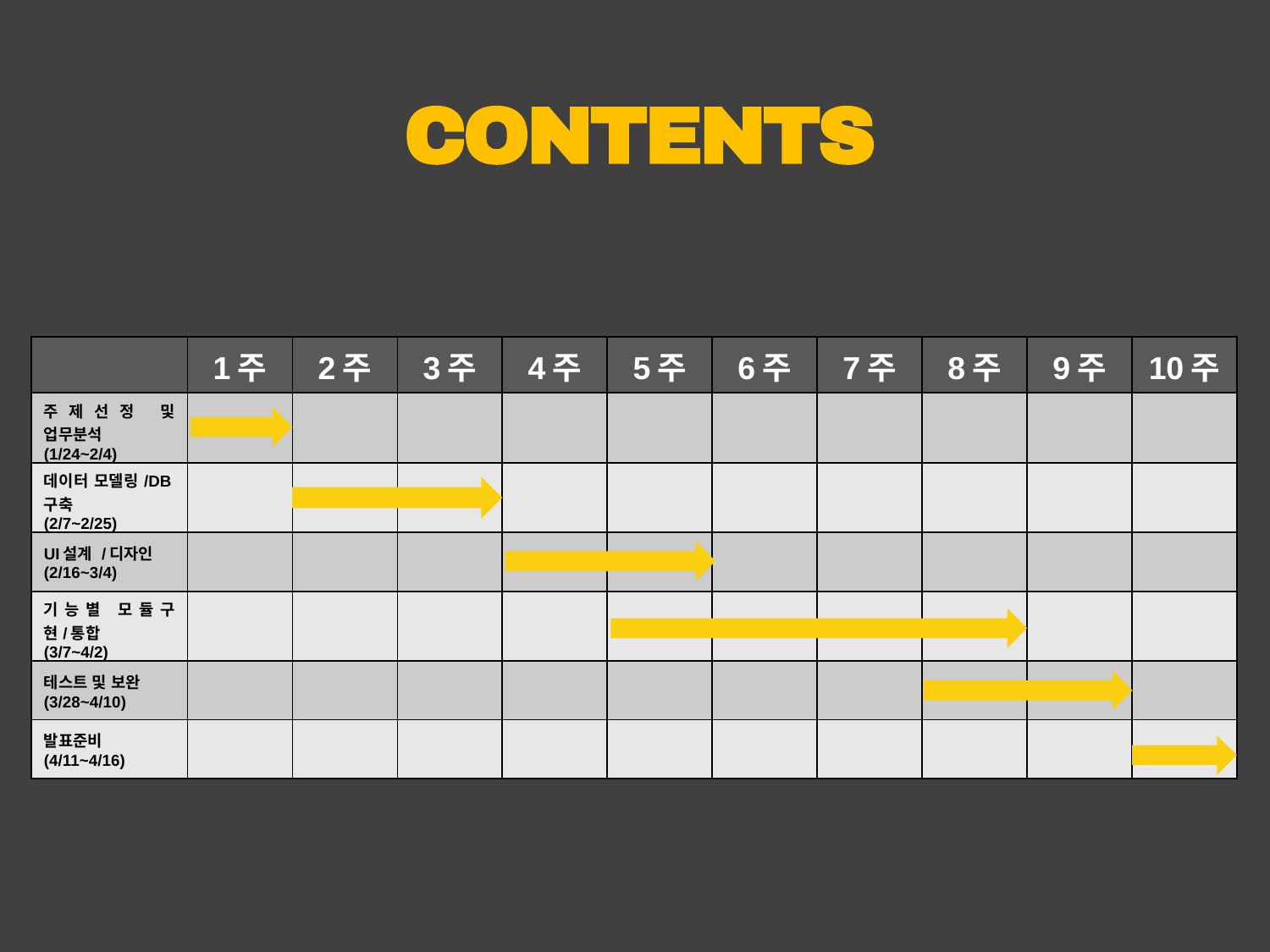

CONTENTS
|  | 1주 | 2주 | 3주 | 4주 | 5주 | 6주 | 7주 | 8주 | 9주 | 10주 |
| --- | --- | --- | --- | --- | --- | --- | --- | --- | --- | --- |
| 주제선정 및 업무분석 (1/24~2/4) |  |  |  |  |  |  |  |  |  |  |
| 데이터 모델링/DB구축 (2/7~2/25) |  |  |  |  |  |  |  |  |  |  |
| UI설계 /디자인 (2/16~3/4) |  |  |  |  |  |  |  |  |  |  |
| 기능별 모듈구현/통합 (3/7~4/2) |  |  |  |  |  |  |  |  |  |  |
| 테스트 및 보완 (3/28~4/10) |  |  |  |  |  |  |  |  |  |  |
| 발표준비 (4/11~4/16) |  |  |  |  |  |  |  |  |  |  |